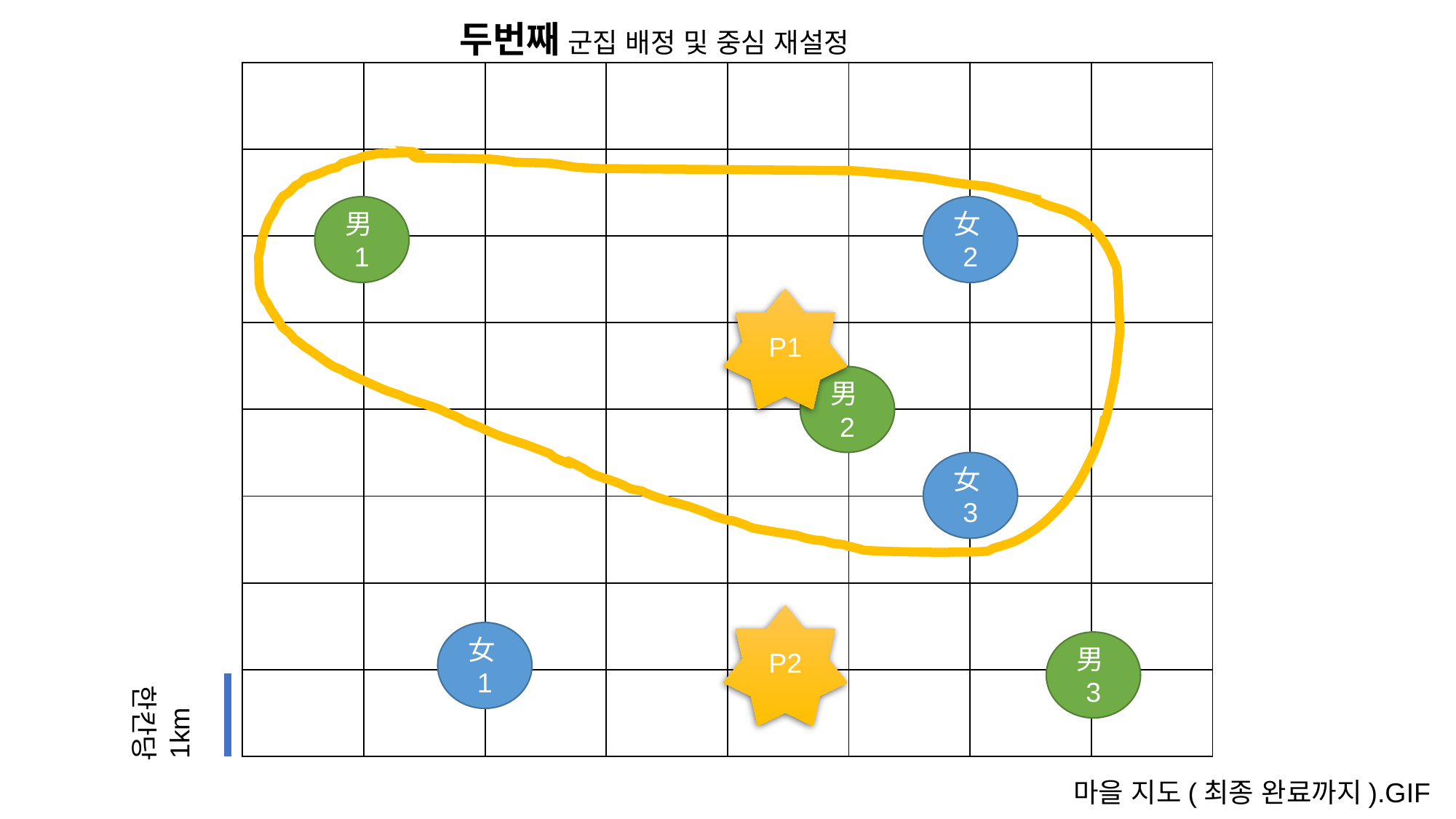

두번째 군집 배정 및 중심 재설정
|  |  |  |  |  |  |  |  |
| --- | --- | --- | --- | --- | --- | --- | --- |
|  |  |  |  |  |  |  |  |
|  |  |  |  |  |  |  |  |
|  |  |  |  |  |  |  |  |
|  |  |  |  |  |  |  |  |
|  |  |  |  |  |  |  |  |
|  |  |  |  |  |  |  |  |
|  |  |  |  |  |  |  |  |

女2
男1
P1
男2
女3
P2
女1
男3
1km
한칸당
마을 지도(최종 완료까지).GIF